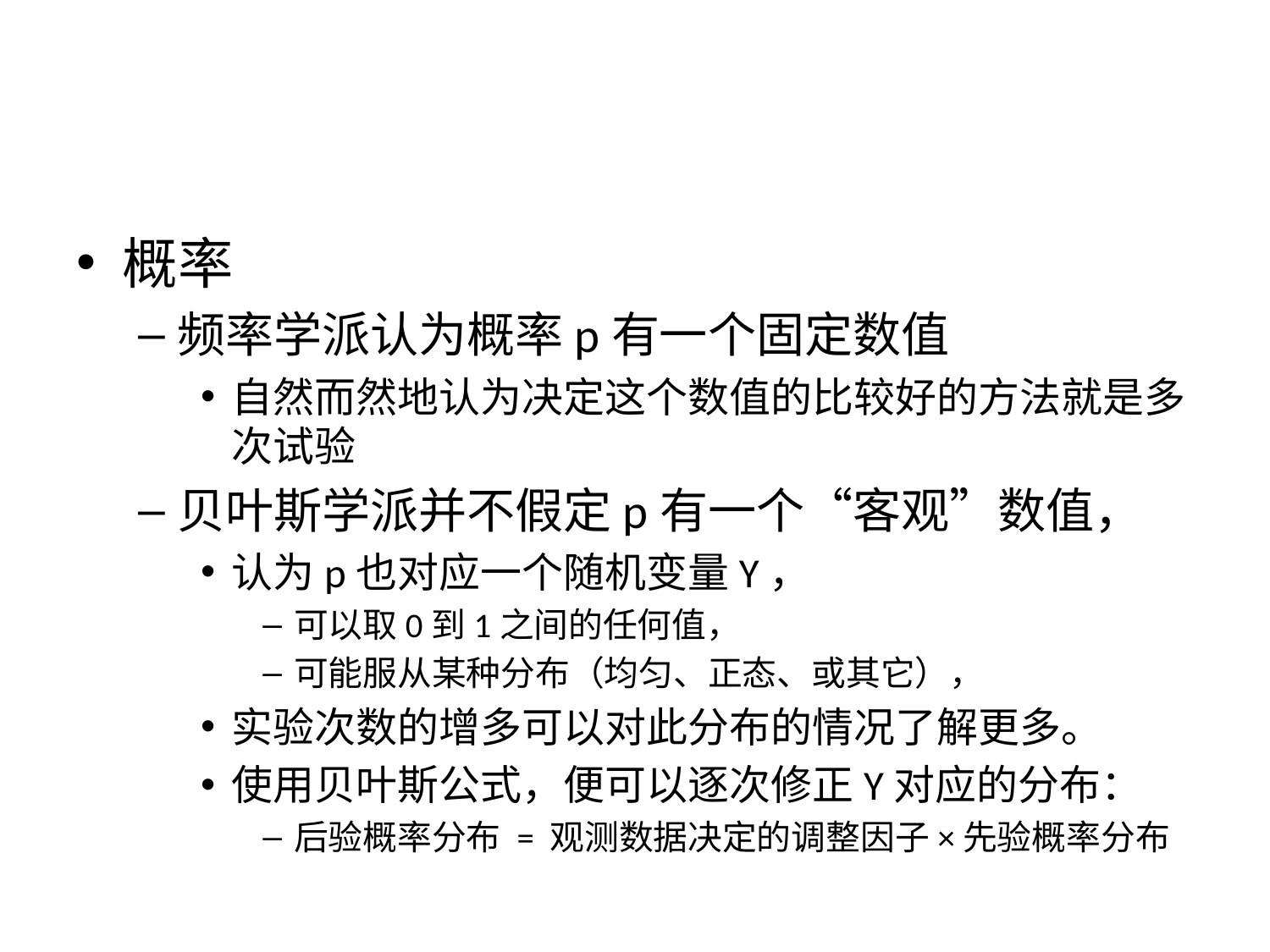

#
概率
频率学派认为概率p有一个固定数值
自然而然地认为决定这个数值的比较好的方法就是多次试验
贝叶斯学派并不假定p有一个“客观”数值，
认为p也对应一个随机变量Y，
可以取0到1之间的任何值，
可能服从某种分布（均匀、正态、或其它），
实验次数的增多可以对此分布的情况了解更多。
使用贝叶斯公式，便可以逐次修正Y对应的分布：
后验概率分布 = 观测数据决定的调整因子×先验概率分布